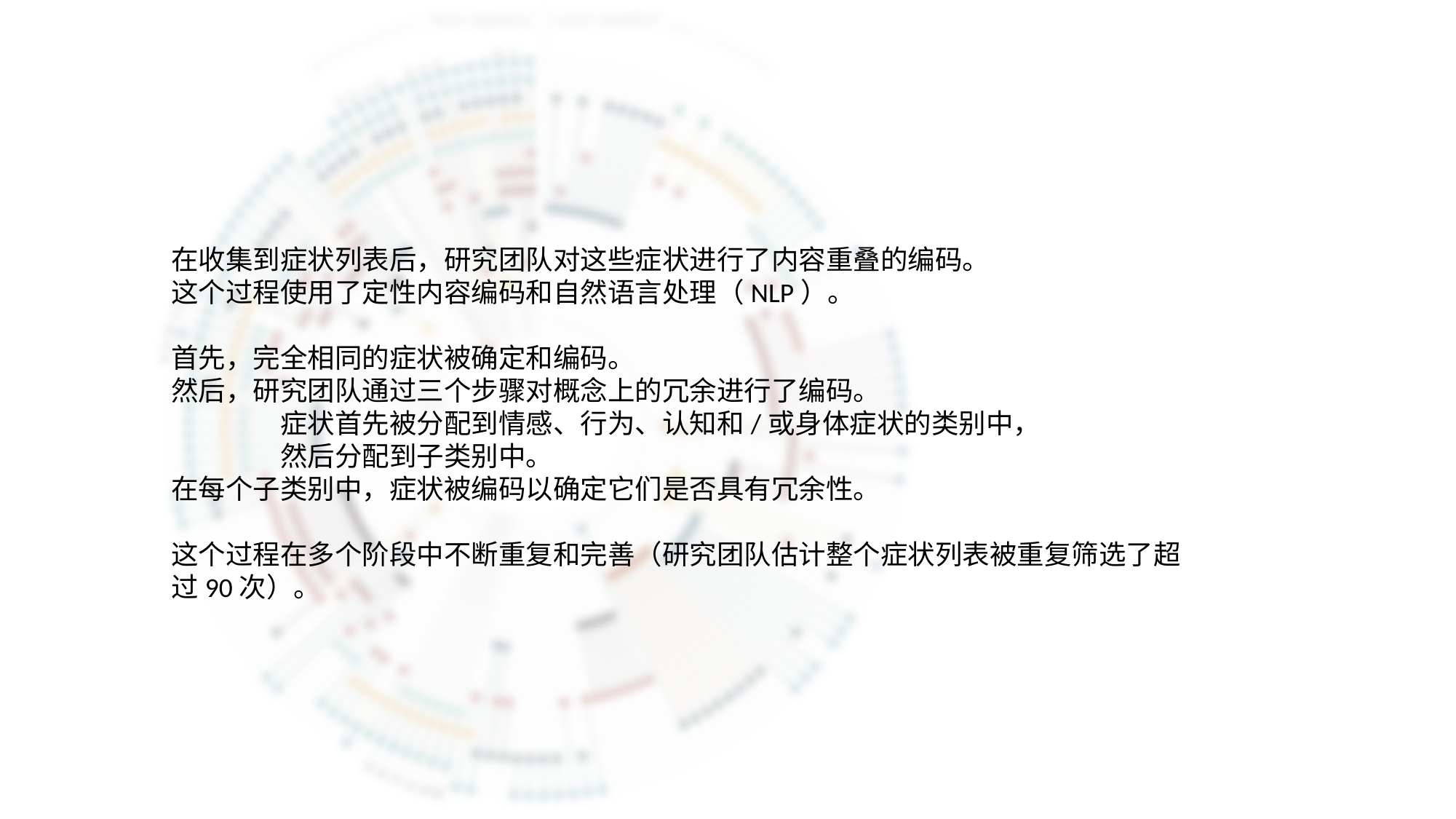

在收集到症状列表后，研究团队对这些症状进行了内容重叠的编码。
这个过程使用了定性内容编码和自然语言处理（NLP）。

首先，完全相同的症状被确定和编码。
然后，研究团队通过三个步骤对概念上的冗余进行了编码。
	症状首先被分配到情感、行为、认知和/或身体症状的类别中，
	然后分配到子类别中。
在每个子类别中，症状被编码以确定它们是否具有冗余性。

这个过程在多个阶段中不断重复和完善（研究团队估计整个症状列表被重复筛选了超过90次）。